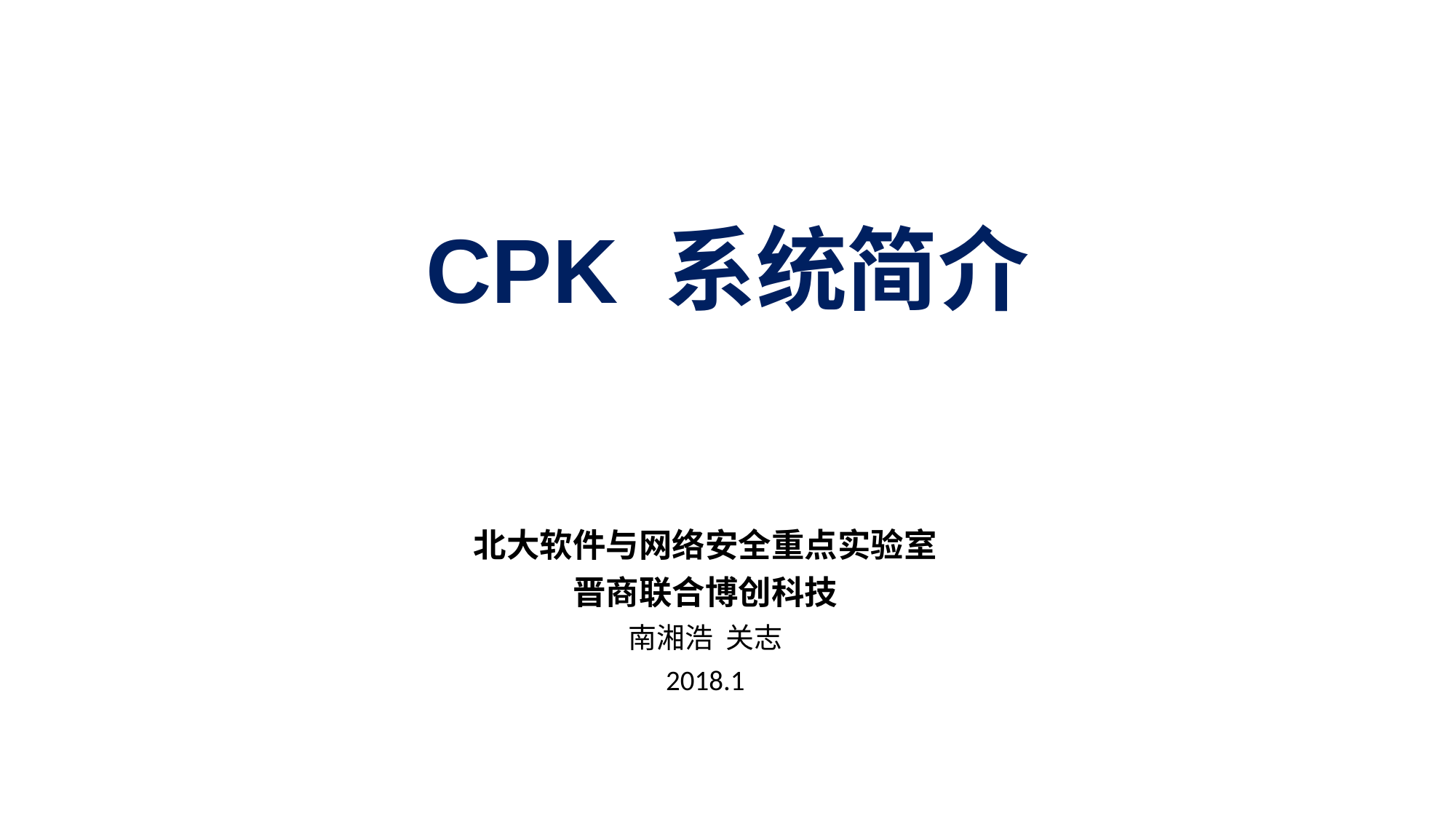

# CPK 系统简介

北大软件与网络安全重点实验室
晋商联合博创科技
南湘浩  关志
2018.1